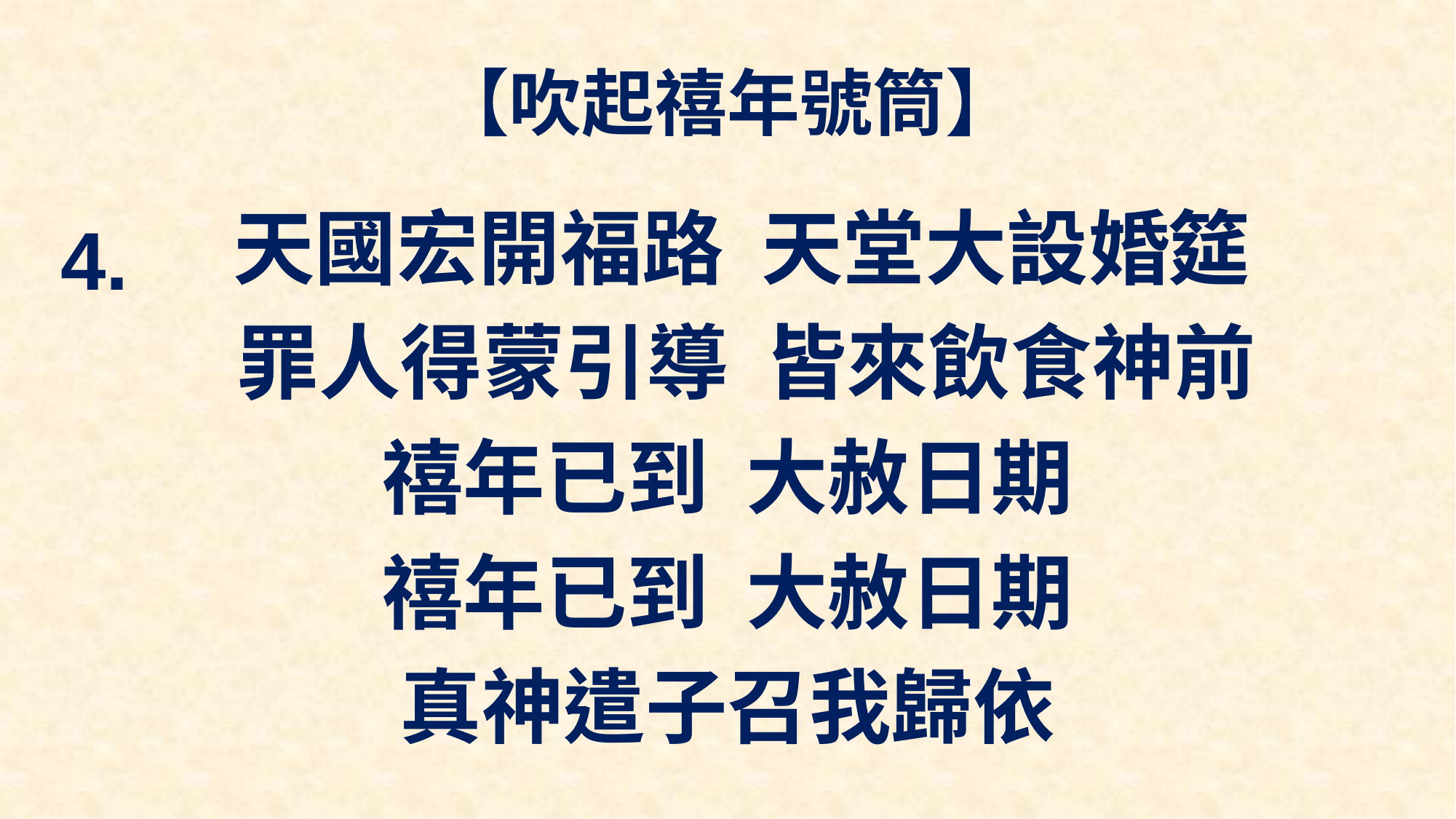

# 【吹起禧年號筒】
       天國宏開福路  天堂大設婚
 罪人得蒙引導  皆來飲食神前
禧年已到  大赦日期
禧年已到  大赦日期
真神遣子召我歸依
筵
4.